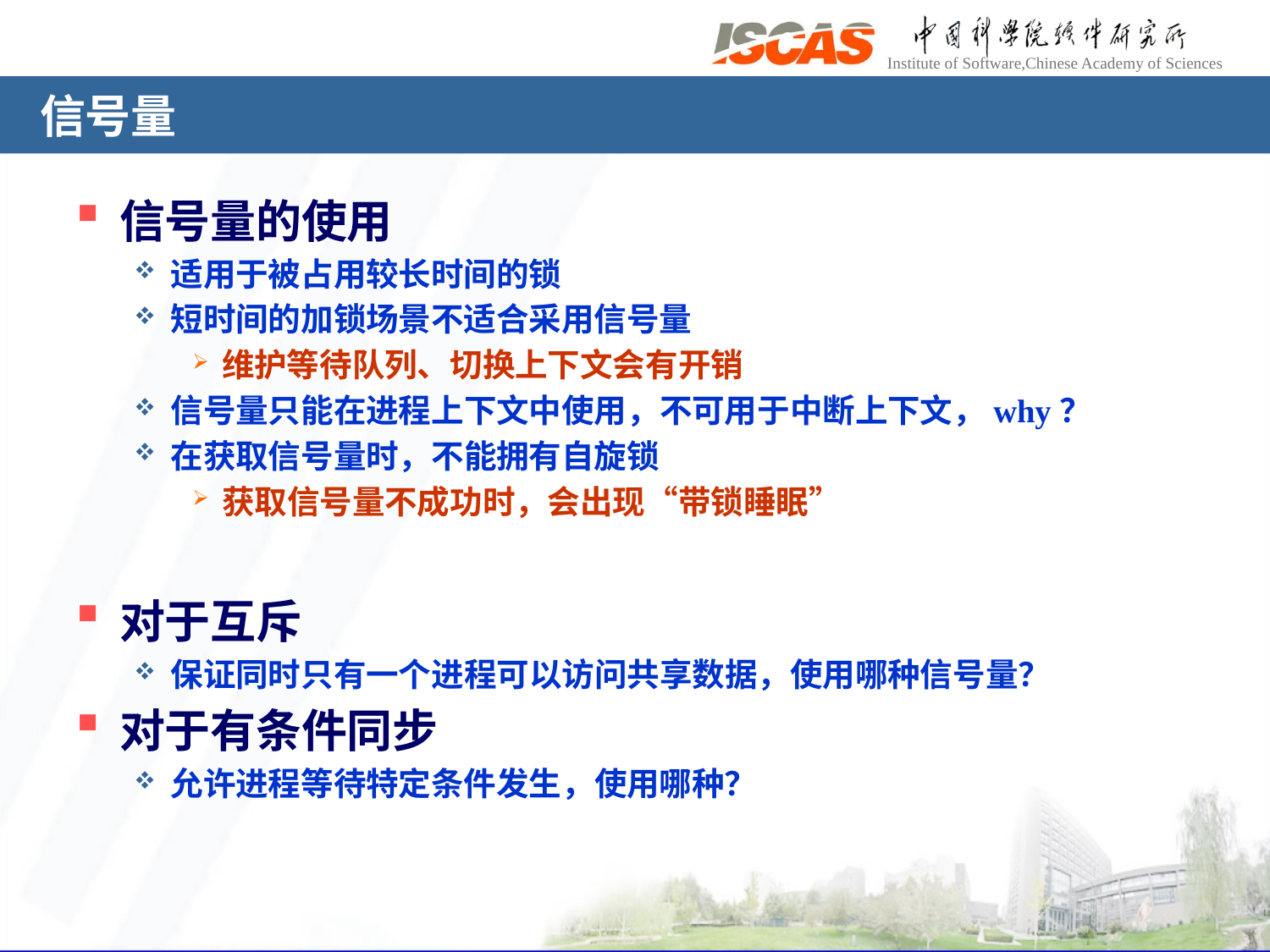

# 信号量
信号量的使用
适用于被占用较长时间的锁
短时间的加锁场景不适合采用信号量
维护等待队列、切换上下文会有开销
信号量只能在进程上下文中使用，不可用于中断上下文，why？
在获取信号量时，不能拥有自旋锁
获取信号量不成功时，会出现“带锁睡眠”

对于互斥
保证同时只有一个进程可以访问共享数据，使用哪种信号量？
对于有条件同步
允许进程等待特定条件发生，使用哪种？